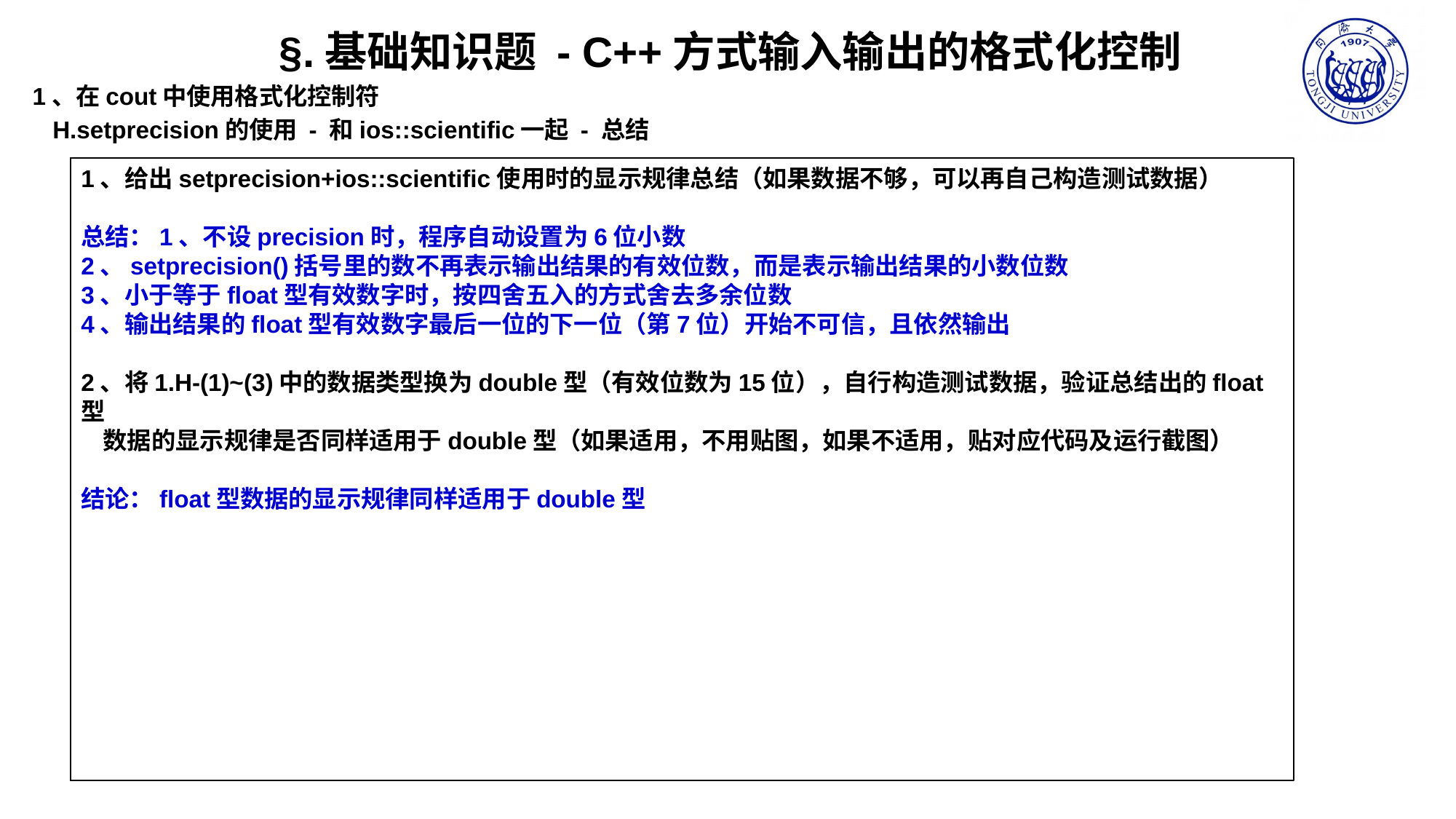

§.基础知识题 - C++方式输入输出的格式化控制
1、在cout中使用格式化控制符
   H.setprecision的使用 - 和ios::scientific一起 - 总结
1、给出setprecision+ios::scientific使用时的显示规律总结（如果数据不够，可以再自己构造测试数据）

总结：1、不设precision时，程序自动设置为6位小数
2、setprecision()括号里的数不再表示输出结果的有效位数，而是表示输出结果的小数位数
3、小于等于float型有效数字时，按四舍五入的方式舍去多余位数
4、输出结果的float型有效数字最后一位的下一位（第7位）开始不可信，且依然输出

2、将1.H-(1)~(3)中的数据类型换为double型（有效位数为15位），自行构造测试数据，验证总结出的float型
   数据的显示规律是否同样适用于double型（如果适用，不用贴图，如果不适用，贴对应代码及运行截图）

结论：float型数据的显示规律同样适用于double型